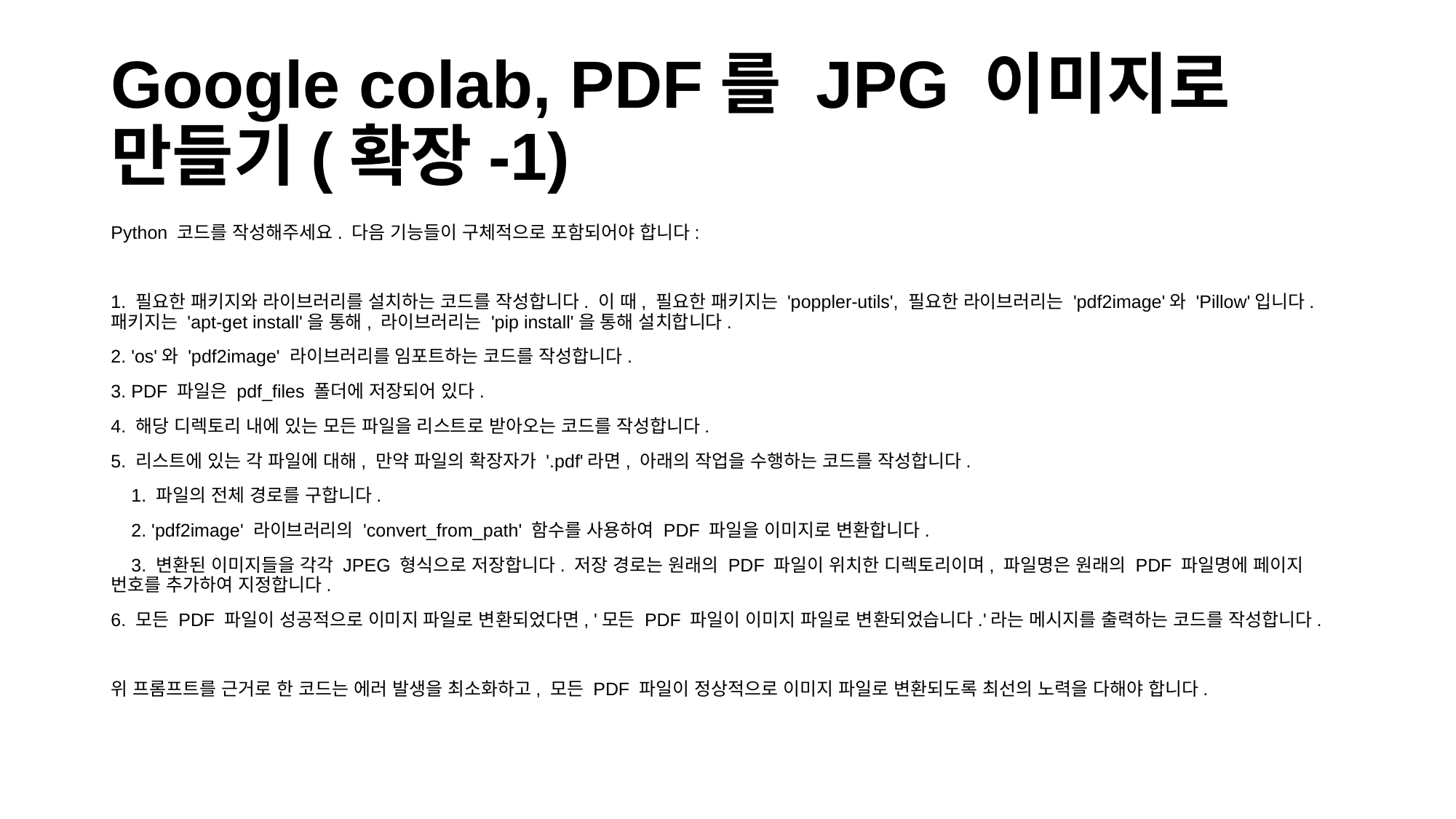

# Google colab, PDF를 JPG 이미지로 만들기(확장-1)
Python 코드를 작성해주세요. 다음 기능들이 구체적으로 포함되어야 합니다:

1. 필요한 패키지와 라이브러리를 설치하는 코드를 작성합니다. 이 때, 필요한 패키지는 'poppler-utils', 필요한 라이브러리는 'pdf2image'와 'Pillow'입니다. 패키지는 'apt-get install'을 통해, 라이브러리는 'pip install'을 통해 설치합니다.
2. 'os'와 'pdf2image' 라이브러리를 임포트하는 코드를 작성합니다.
3. PDF 파일은 pdf_files 폴더에 저장되어 있다.
4. 해당 디렉토리 내에 있는 모든 파일을 리스트로 받아오는 코드를 작성합니다.
5. 리스트에 있는 각 파일에 대해, 만약 파일의 확장자가 '.pdf'라면, 아래의 작업을 수행하는 코드를 작성합니다.
    1. 파일의 전체 경로를 구합니다.
    2. 'pdf2image' 라이브러리의 'convert_from_path' 함수를 사용하여 PDF 파일을 이미지로 변환합니다.
    3. 변환된 이미지들을 각각 JPEG 형식으로 저장합니다. 저장 경로는 원래의 PDF 파일이 위치한 디렉토리이며, 파일명은 원래의 PDF 파일명에 페이지 번호를 추가하여 지정합니다.
6. 모든 PDF 파일이 성공적으로 이미지 파일로 변환되었다면, '모든 PDF 파일이 이미지 파일로 변환되었습니다.'라는 메시지를 출력하는 코드를 작성합니다.

위 프롬프트를 근거로 한 코드는 에러 발생을 최소화하고, 모든 PDF 파일이 정상적으로 이미지 파일로 변환되도록 최선의 노력을 다해야 합니다.